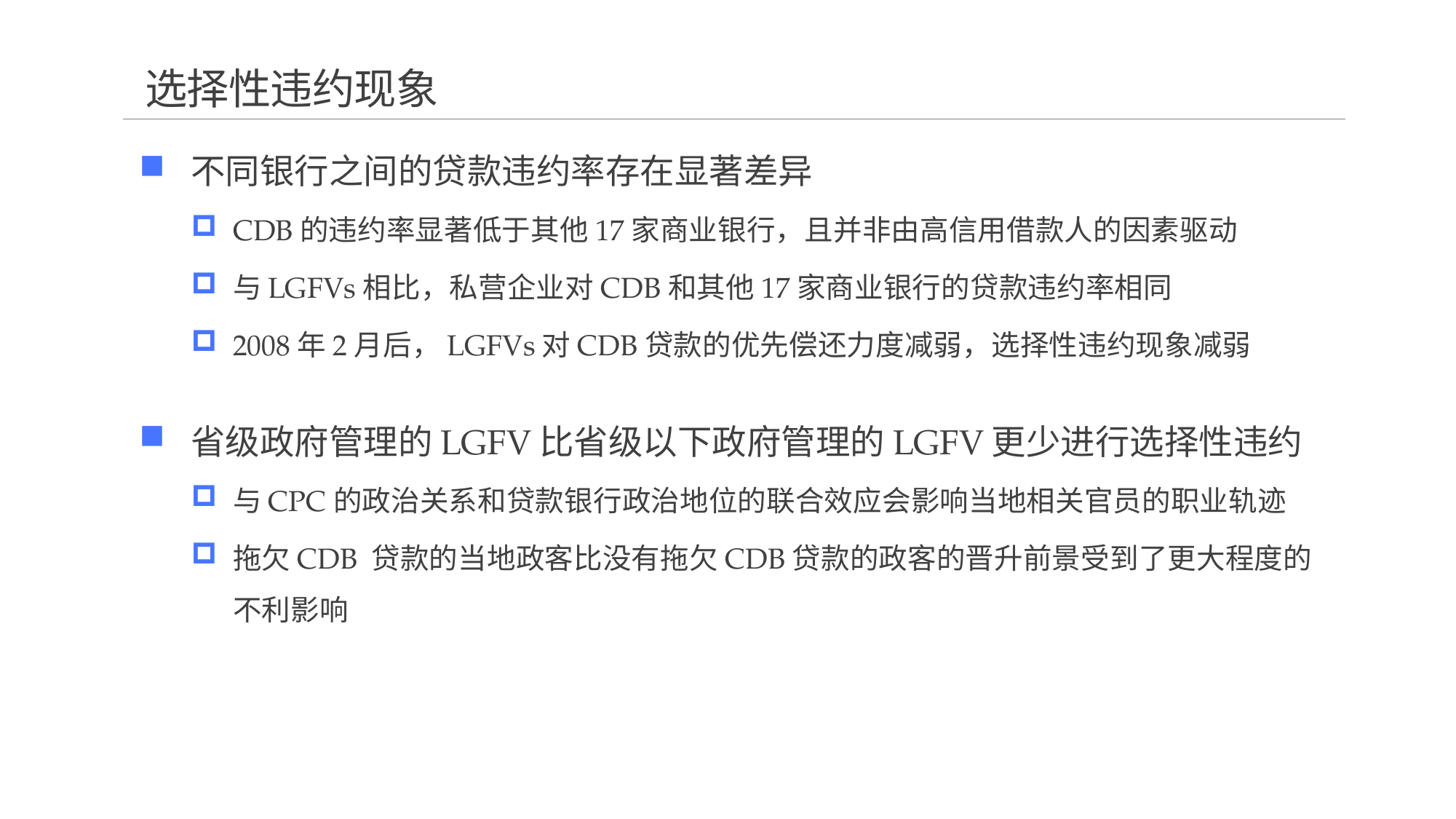

# 选择性违约现象
不同银行之间的贷款违约率存在显著差异
CDB的违约率显著低于其他17家商业银行，且并非由高信用借款人的因素驱动
与LGFVs相比，私营企业对CDB和其他17家商业银行的贷款违约率相同
2008年2月后，LGFVs对CDB贷款的优先偿还力度减弱，选择性违约现象减弱

省级政府管理的LGFV比省级以下政府管理的LGFV更少进行选择性违约
与CPC的政治关系和贷款银行政治地位的联合效应会影响当地相关官员的职业轨迹
拖欠CDB 贷款的当地政客比没有拖欠CDB贷款的政客的晋升前景受到了更大程度的不利影响